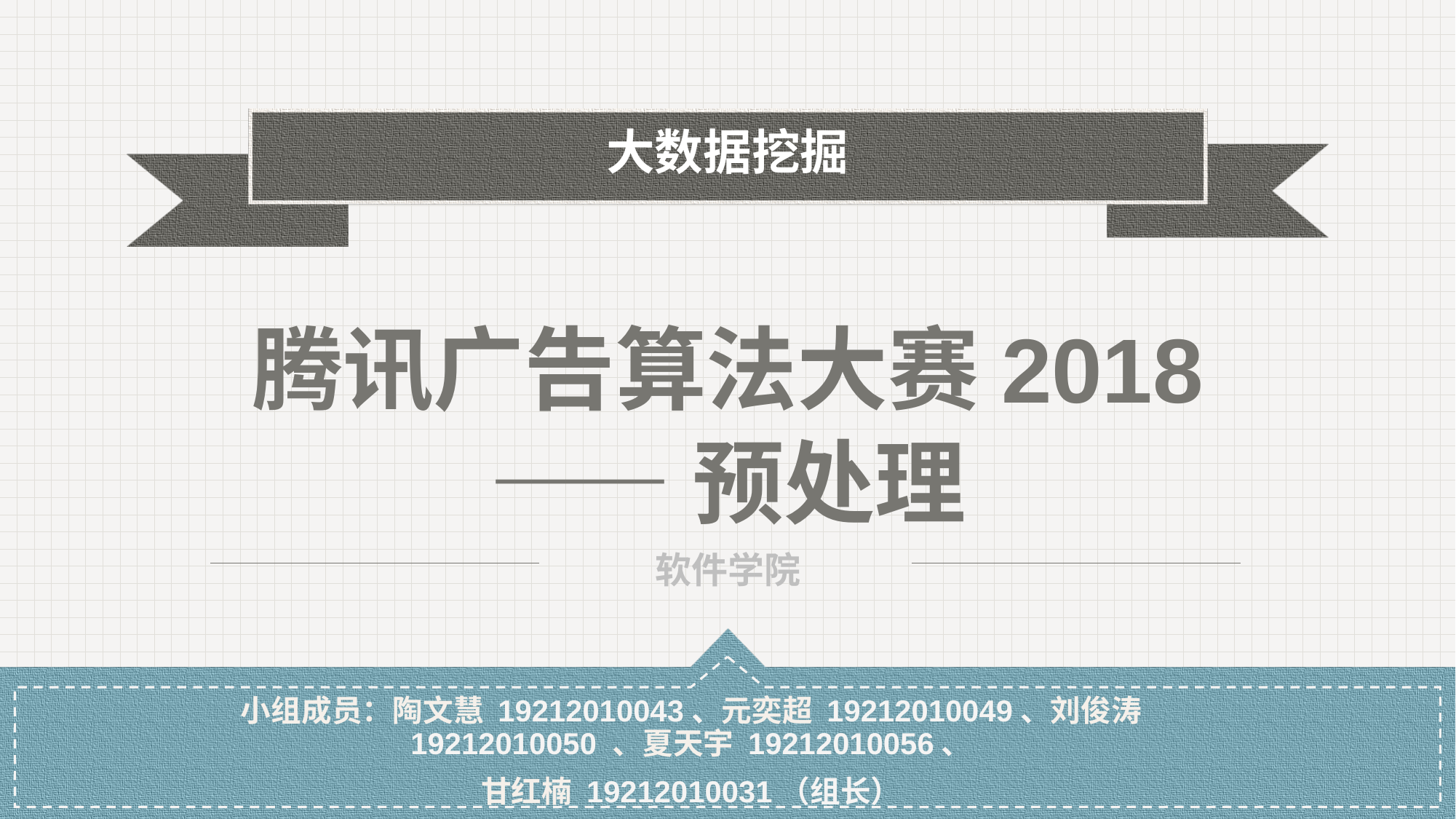

大数据挖掘
腾讯广告算法大赛2018
——预处理
软件学院
小组成员：陶文慧 19212010043、元奕超 19212010049、刘俊涛 19212010050 、夏天宇 19212010056、
甘红楠 19212010031（组长）